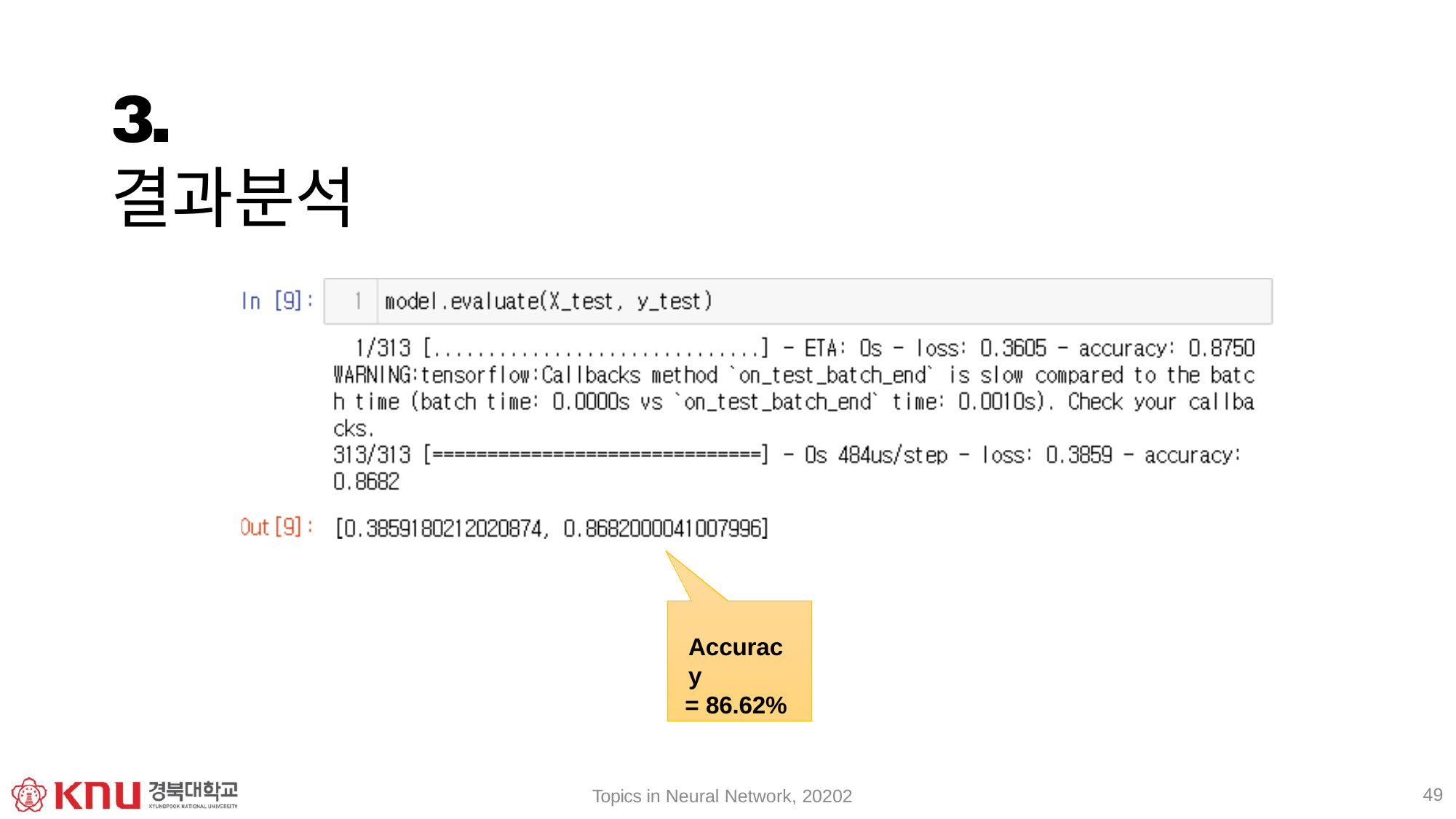

# 3. 결과분석

Accuracy
= 86.62%
49
Topics in Neural Network, 20202